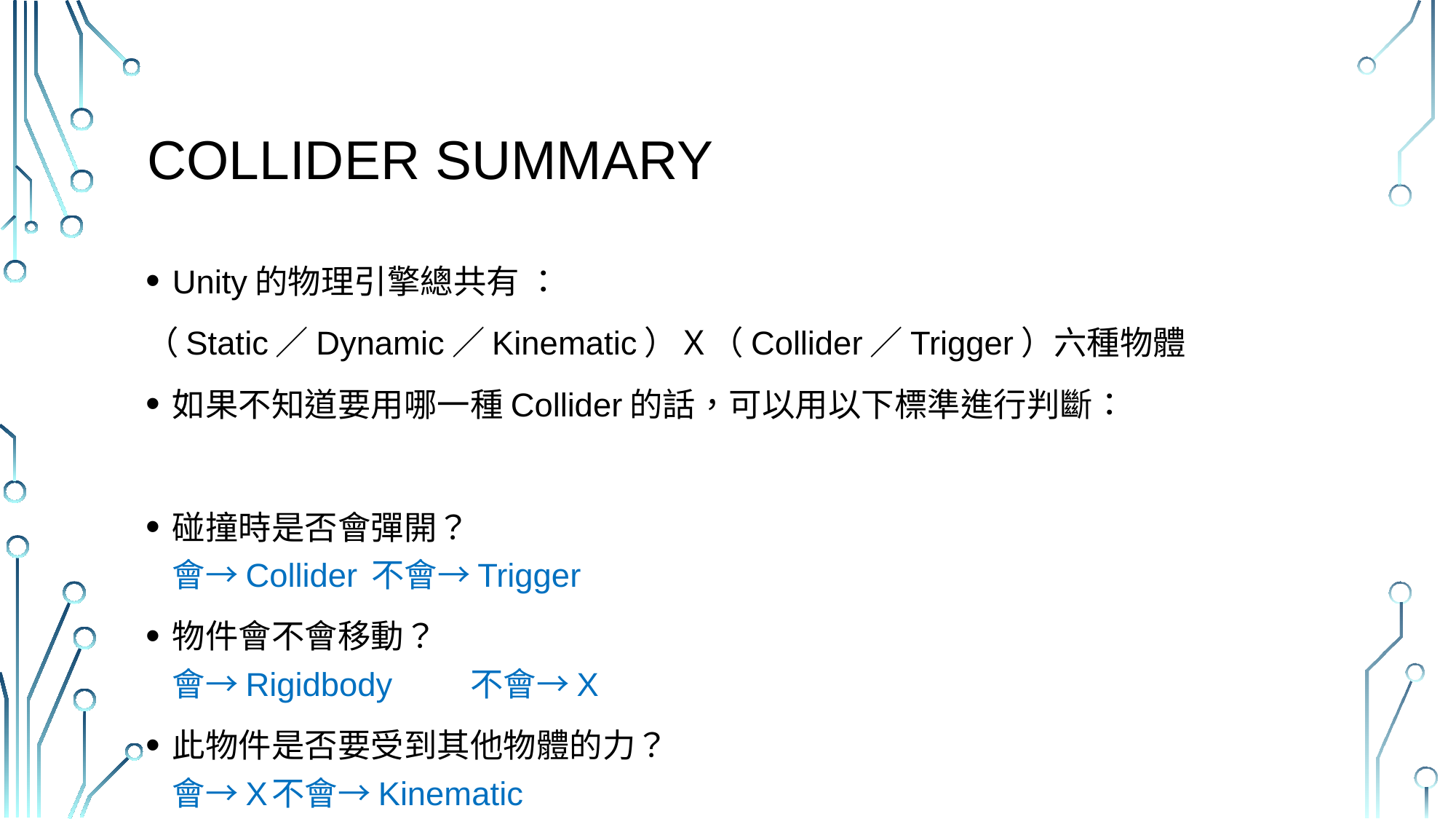

# Collider summary
Unity的物理引擎總共有 ：
（Static／Dynamic／Kinematic）Ｘ（Collider／Trigger）六種物體
如果不知道要用哪一種Collider的話，可以用以下標準進行判斷：

碰撞時是否會彈開？
					會→Collider		不會→Trigger
物件會不會移動？
					會→Rigidbody		不會→X
此物件是否要受到其他物體的力？
					會→X			不會→Kinematic